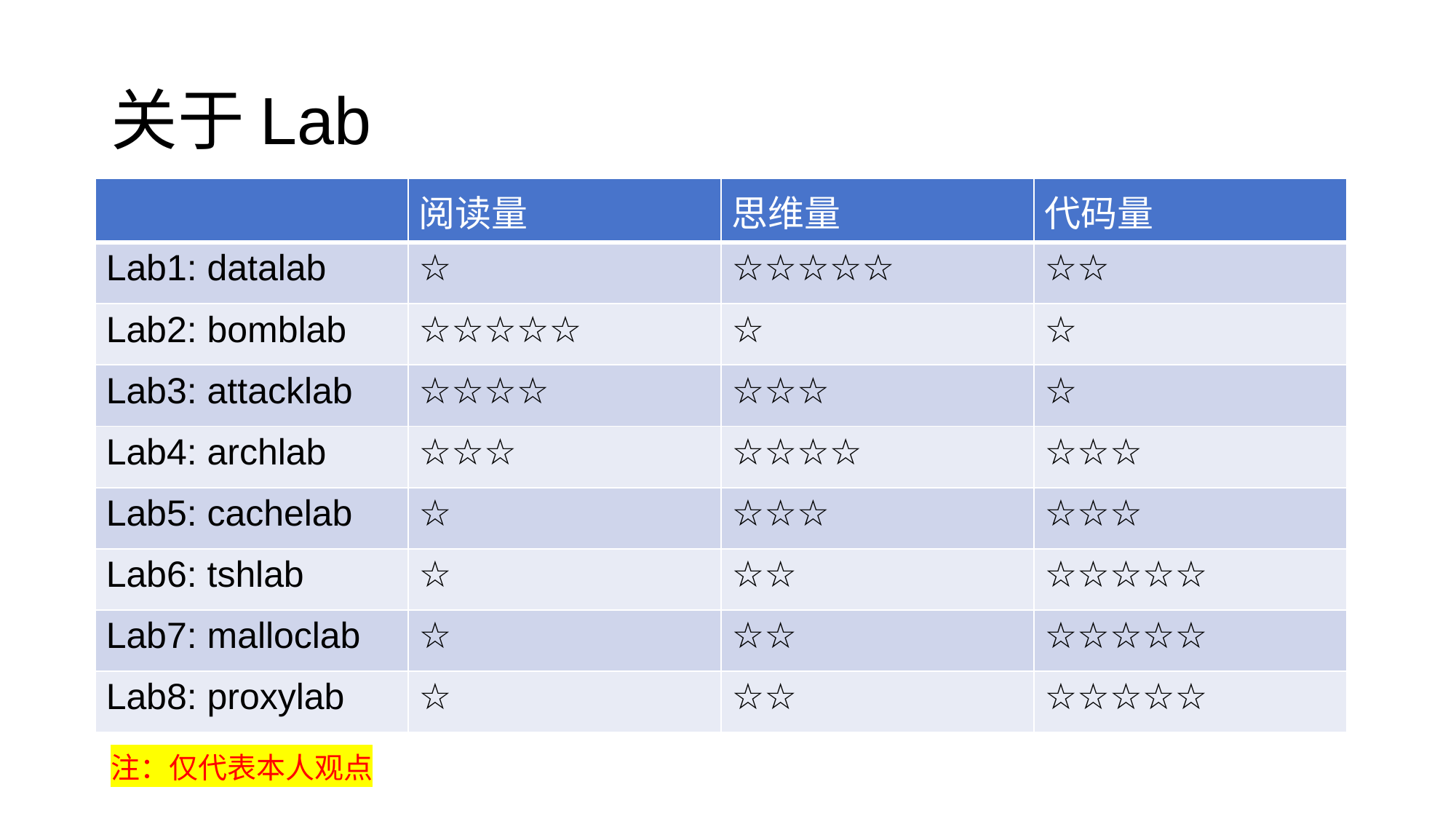

# 关于Lab
|  | 阅读量 | 思维量 | 代码量 |
| --- | --- | --- | --- |
| Lab1: datalab | ☆ | ☆☆☆☆☆ | ☆☆ |
| Lab2: bomblab | ☆☆☆☆☆ | ☆ | ☆ |
| Lab3: attacklab | ☆☆☆☆ | ☆☆☆ | ☆ |
| Lab4: archlab | ☆☆☆ | ☆☆☆☆ | ☆☆☆ |
| Lab5: cachelab | ☆ | ☆☆☆ | ☆☆☆ |
| Lab6: tshlab | ☆ | ☆☆ | ☆☆☆☆☆ |
| Lab7: malloclab | ☆ | ☆☆ | ☆☆☆☆☆ |
| Lab8: proxylab | ☆ | ☆☆ | ☆☆☆☆☆ |

注：仅代表本人观点